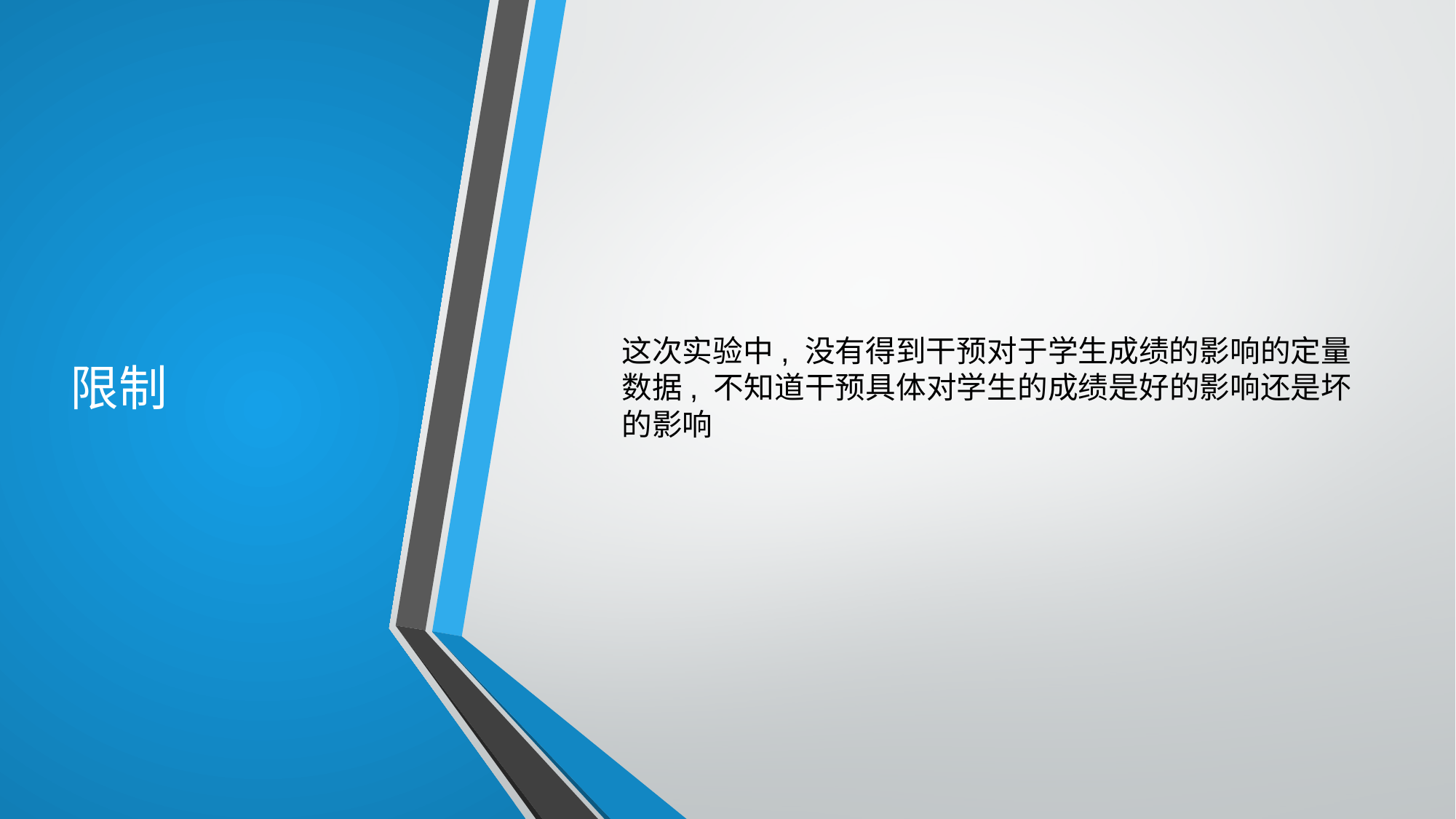

# 限制
这次实验中, 没有得到干预对于学生成绩的影响的定量数据, 不知道干预具体对学生的成绩是好的影响还是坏的影响